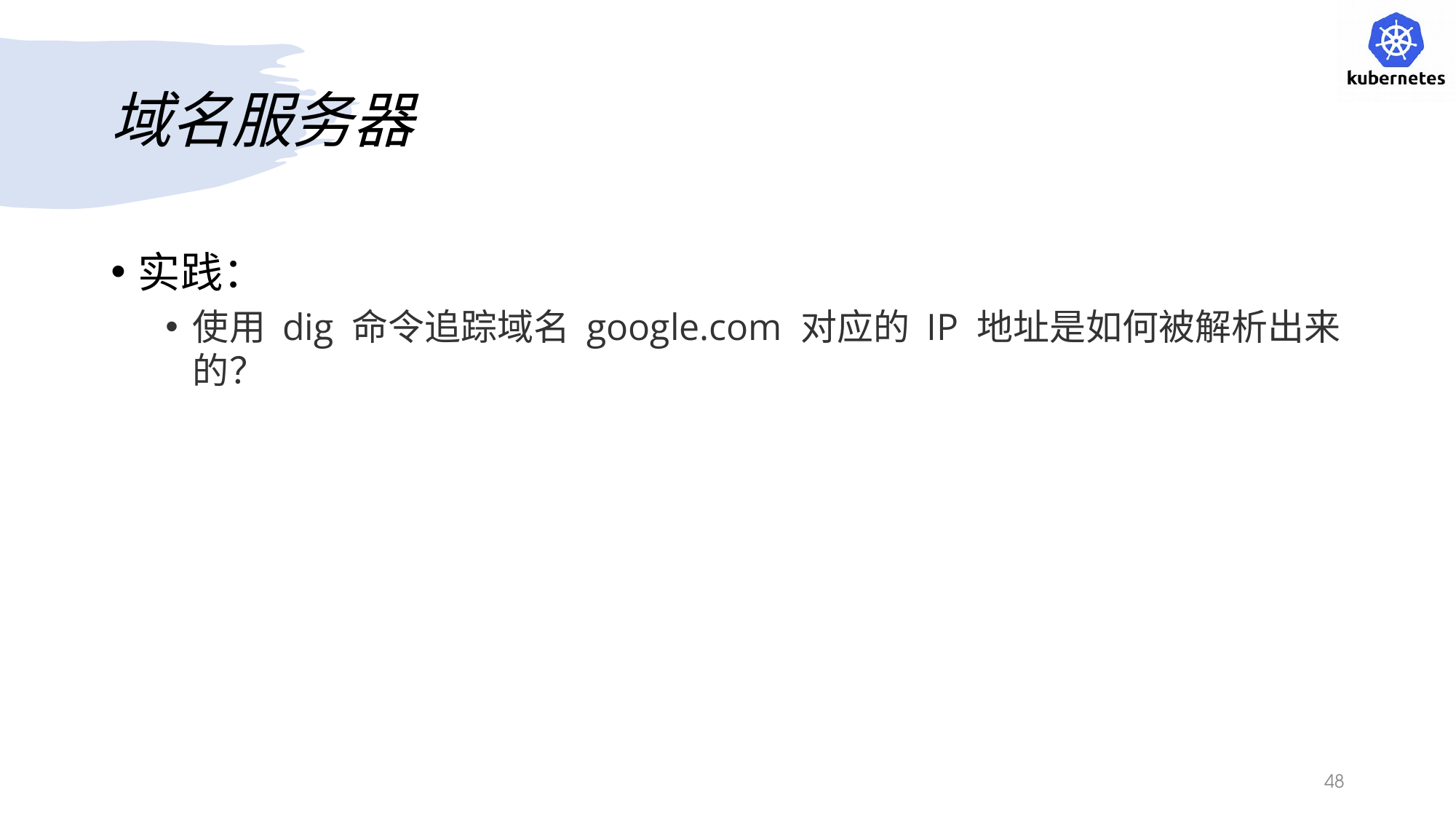

# 域名服务器
实践：
使用 dig 命令追踪域名 google.com 对应的 IP 地址是如何被解析出来的？

48